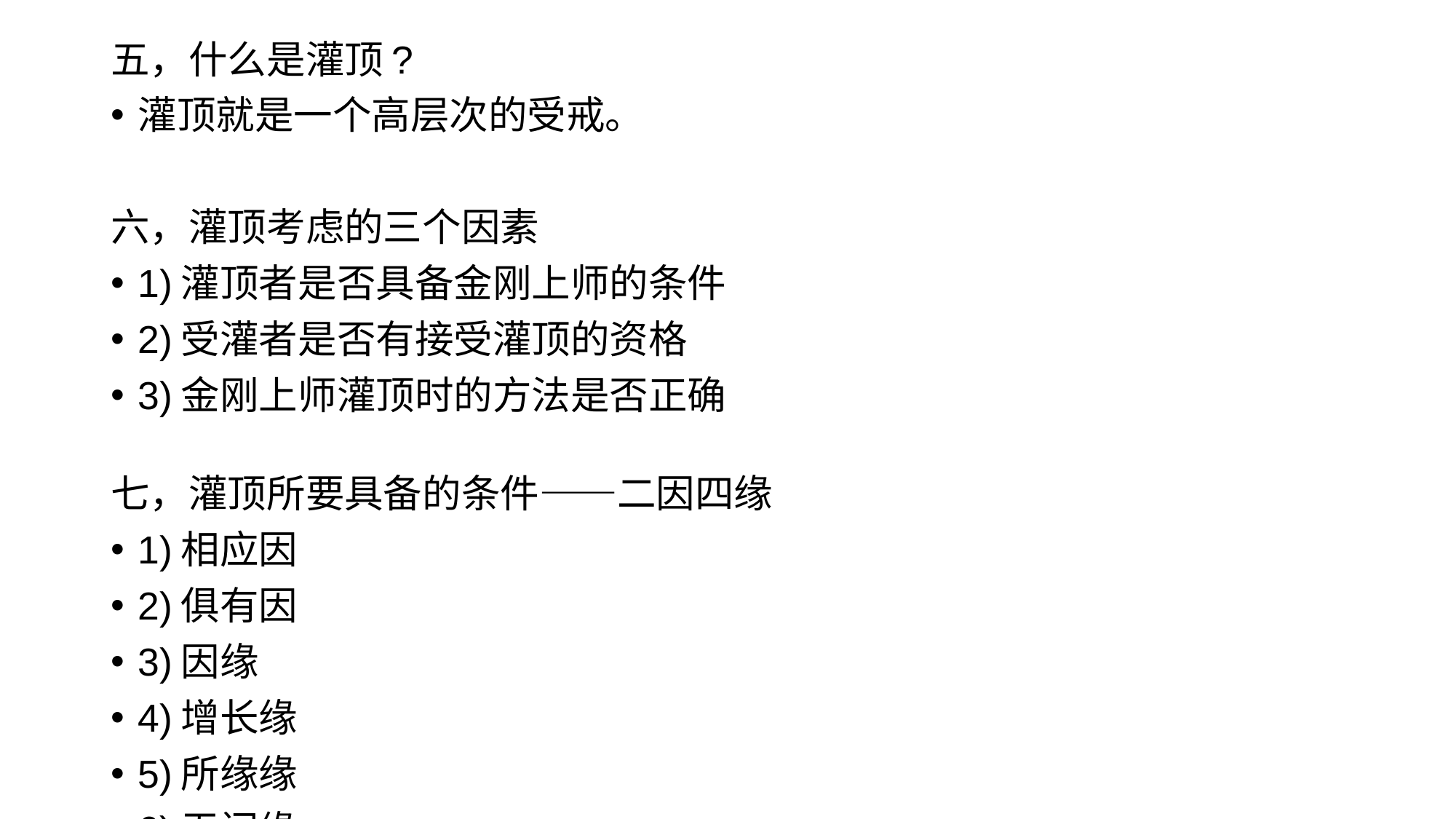

五，什么是灌顶?
灌顶就是一个高层次的受戒。

六，灌顶考虑的三个因素
1)灌顶者是否具备金刚上师的条件
2)受灌者是否有接受灌顶的资格
3)金刚上师灌顶时的方法是否正确
七，灌顶所要具备的条件——二因四缘
1)相应因
2)俱有因
3)因缘
4)增长缘
5)所缘缘
6)无间缘